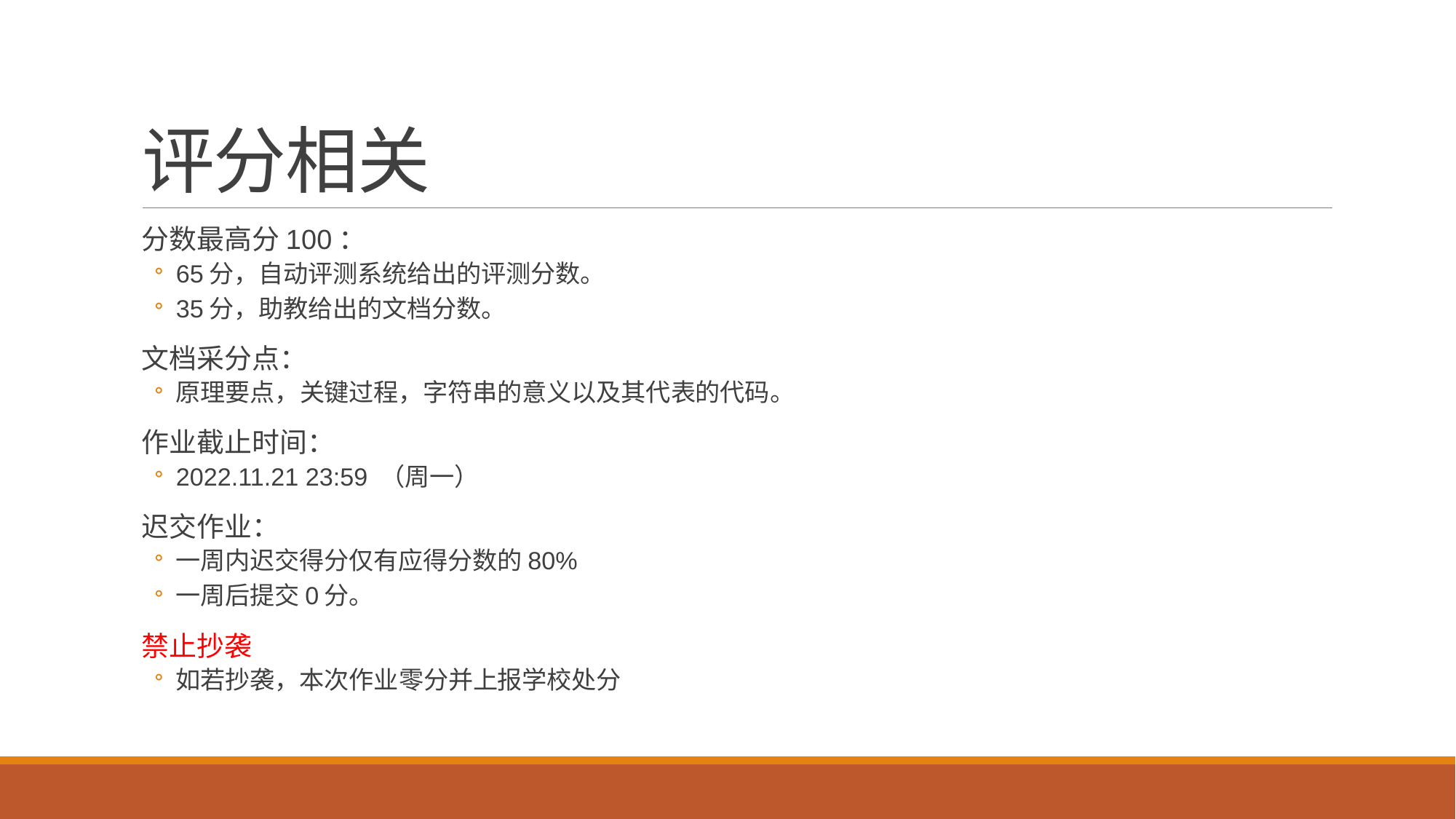

# 评分相关
分数最高分100：
65分，自动评测系统给出的评测分数。
35分，助教给出的文档分数。
文档采分点：
原理要点，关键过程，字符串的意义以及其代表的代码。
作业截止时间：
2022.11.21 23:59 （周一）
迟交作业：
一周内迟交得分仅有应得分数的80%
一周后提交0分。
禁止抄袭
如若抄袭，本次作业零分并上报学校处分